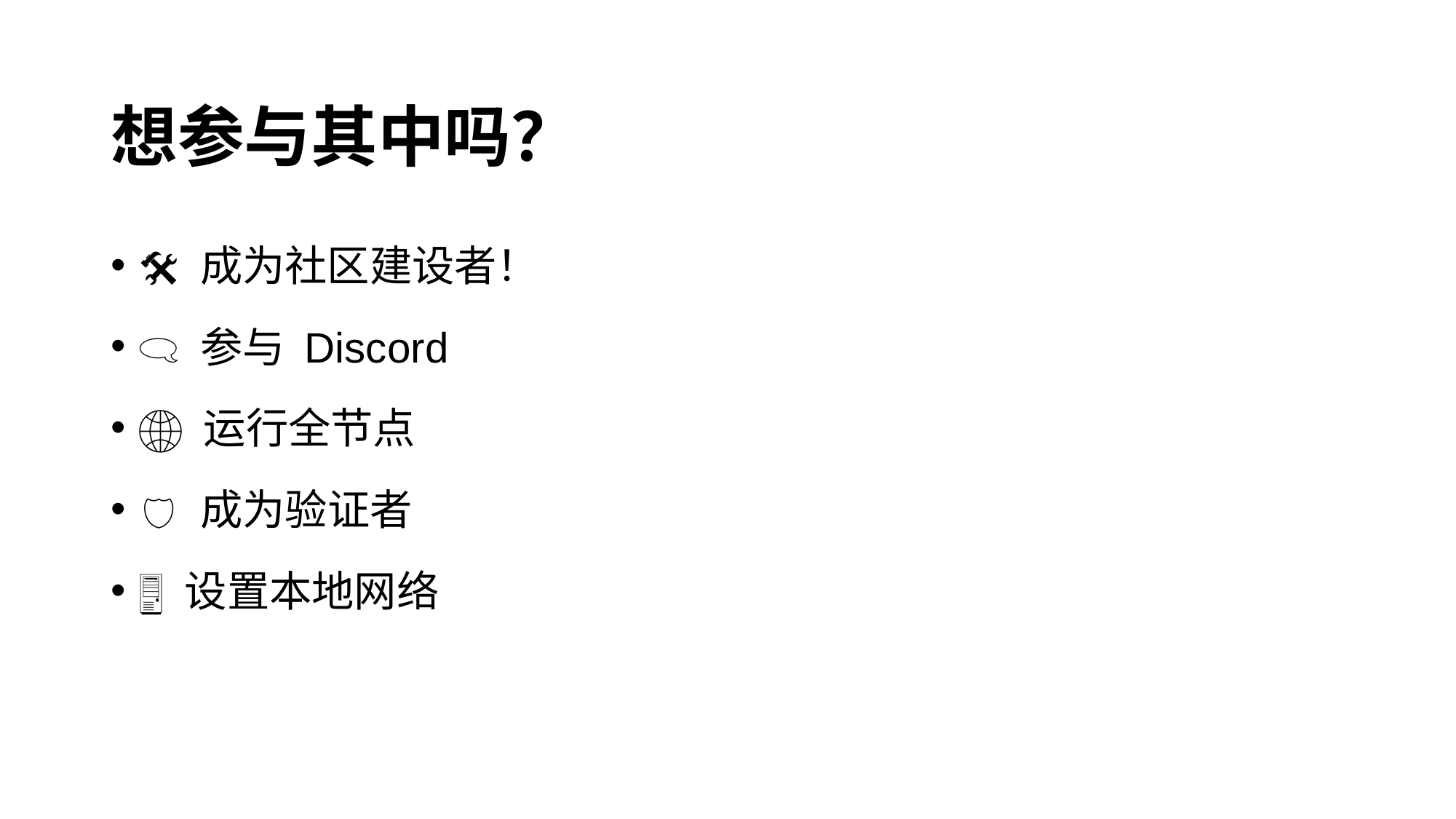

# 想参与其中吗？
🛠️ 成为社区建设者！
🗨️ 参与 Discord
🌐 运行全节点
🛡️ 成为验证者
🖥️ 设置本地网络